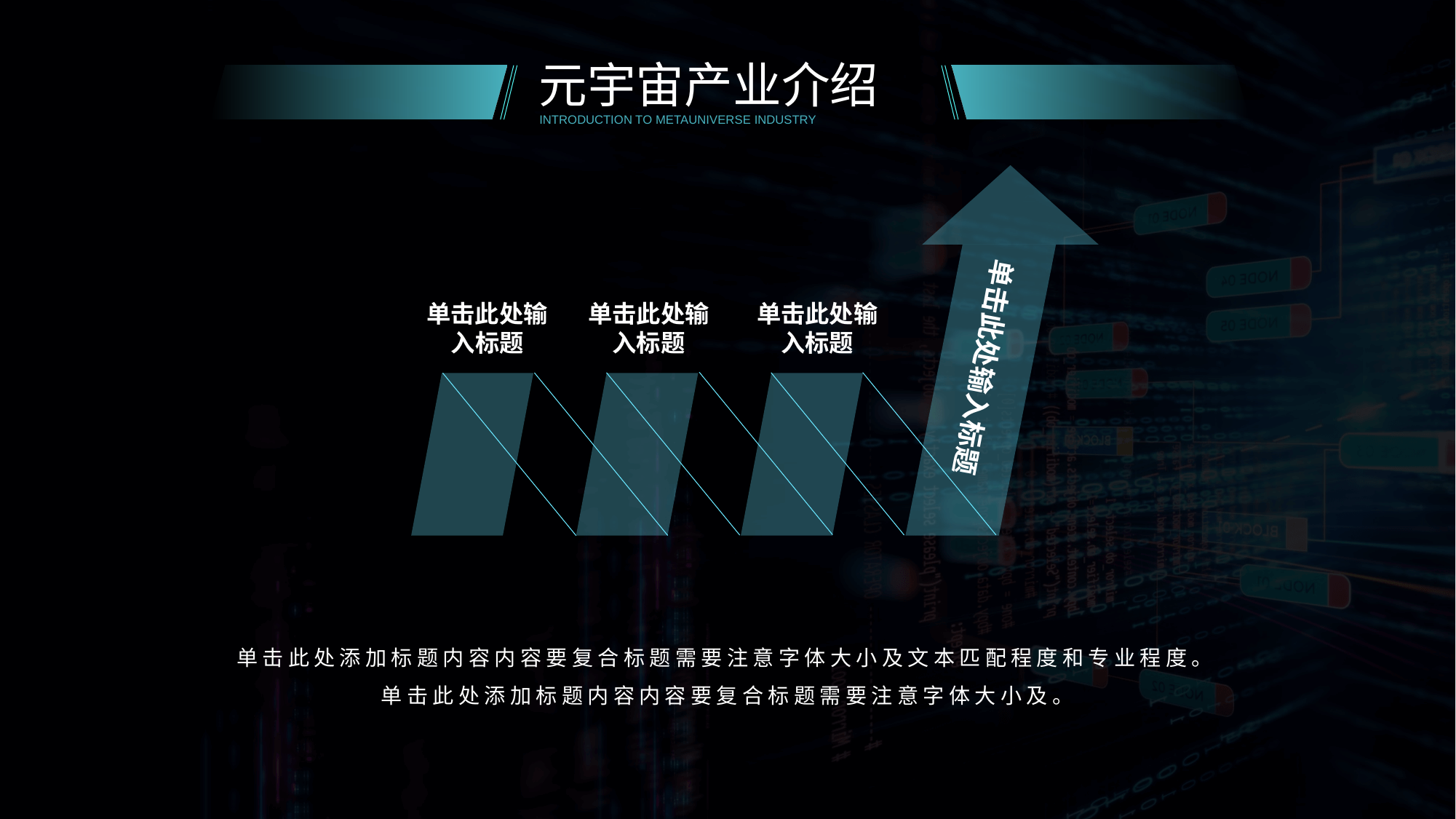

元宇宙产业介绍
INTRODUCTION TO METAUNIVERSE INDUSTRY

单击此处输入标题
单击此处输入标题
单击此处输入标题
单击此处输入标题

单击此处添加标题内容内容要复合标题需要注意字体大小及文本匹配程度和专业程度。单击此处添加标题内容内容要复合标题需要注意字体大小及。